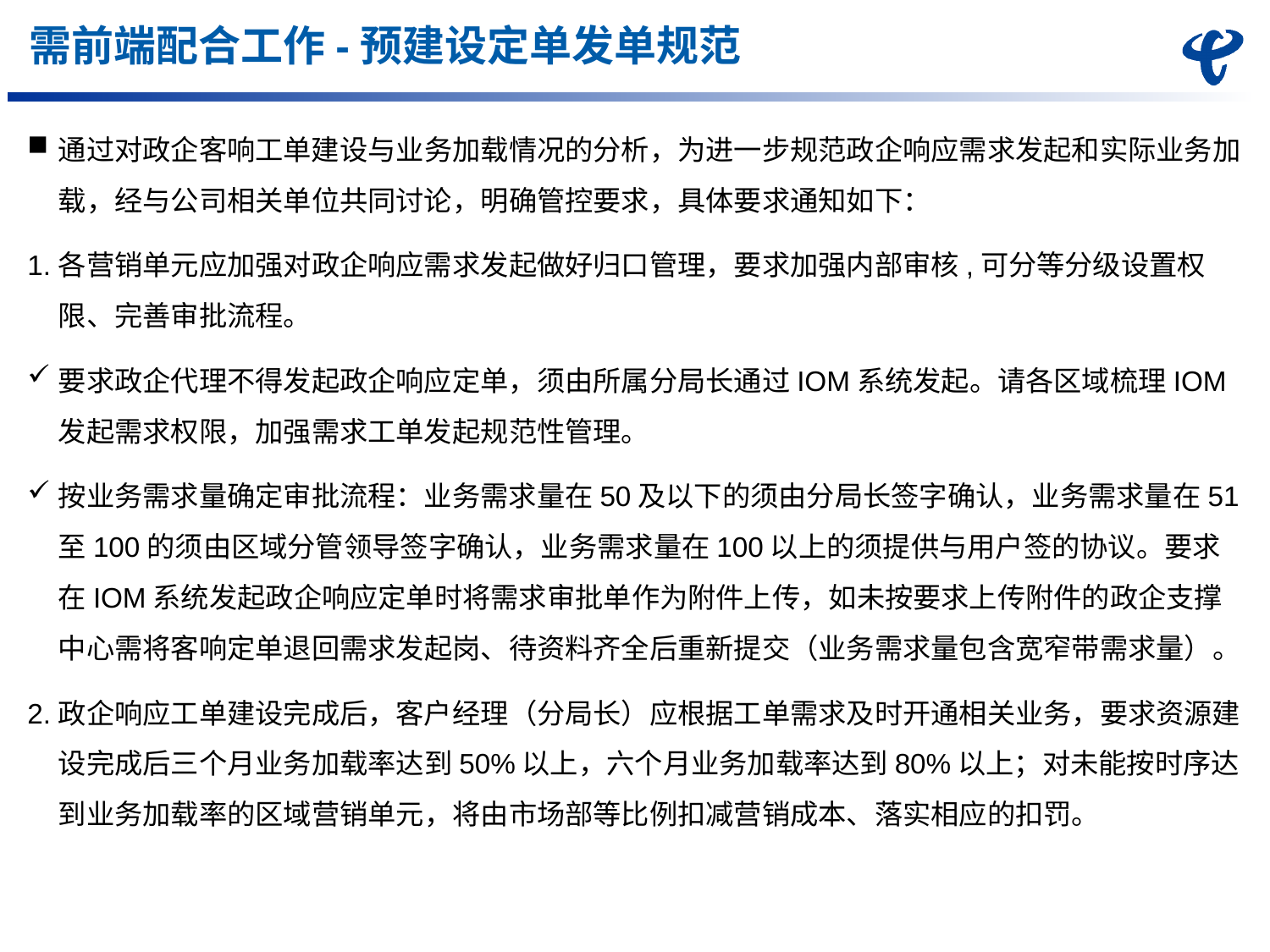

# 需前端配合工作-预建设定单发单规范
通过对政企客响工单建设与业务加载情况的分析，为进一步规范政企响应需求发起和实际业务加载，经与公司相关单位共同讨论，明确管控要求，具体要求通知如下：
各营销单元应加强对政企响应需求发起做好归口管理，要求加强内部审核,可分等分级设置权限、完善审批流程。
要求政企代理不得发起政企响应定单，须由所属分局长通过IOM系统发起。请各区域梳理IOM发起需求权限，加强需求工单发起规范性管理。
按业务需求量确定审批流程：业务需求量在50及以下的须由分局长签字确认，业务需求量在51至100的须由区域分管领导签字确认，业务需求量在100以上的须提供与用户签的协议。要求在IOM系统发起政企响应定单时将需求审批单作为附件上传，如未按要求上传附件的政企支撑中心需将客响定单退回需求发起岗、待资料齐全后重新提交（业务需求量包含宽窄带需求量）。
政企响应工单建设完成后，客户经理（分局长）应根据工单需求及时开通相关业务，要求资源建设完成后三个月业务加载率达到50%以上，六个月业务加载率达到80%以上；对未能按时序达到业务加载率的区域营销单元，将由市场部等比例扣减营销成本、落实相应的扣罚。